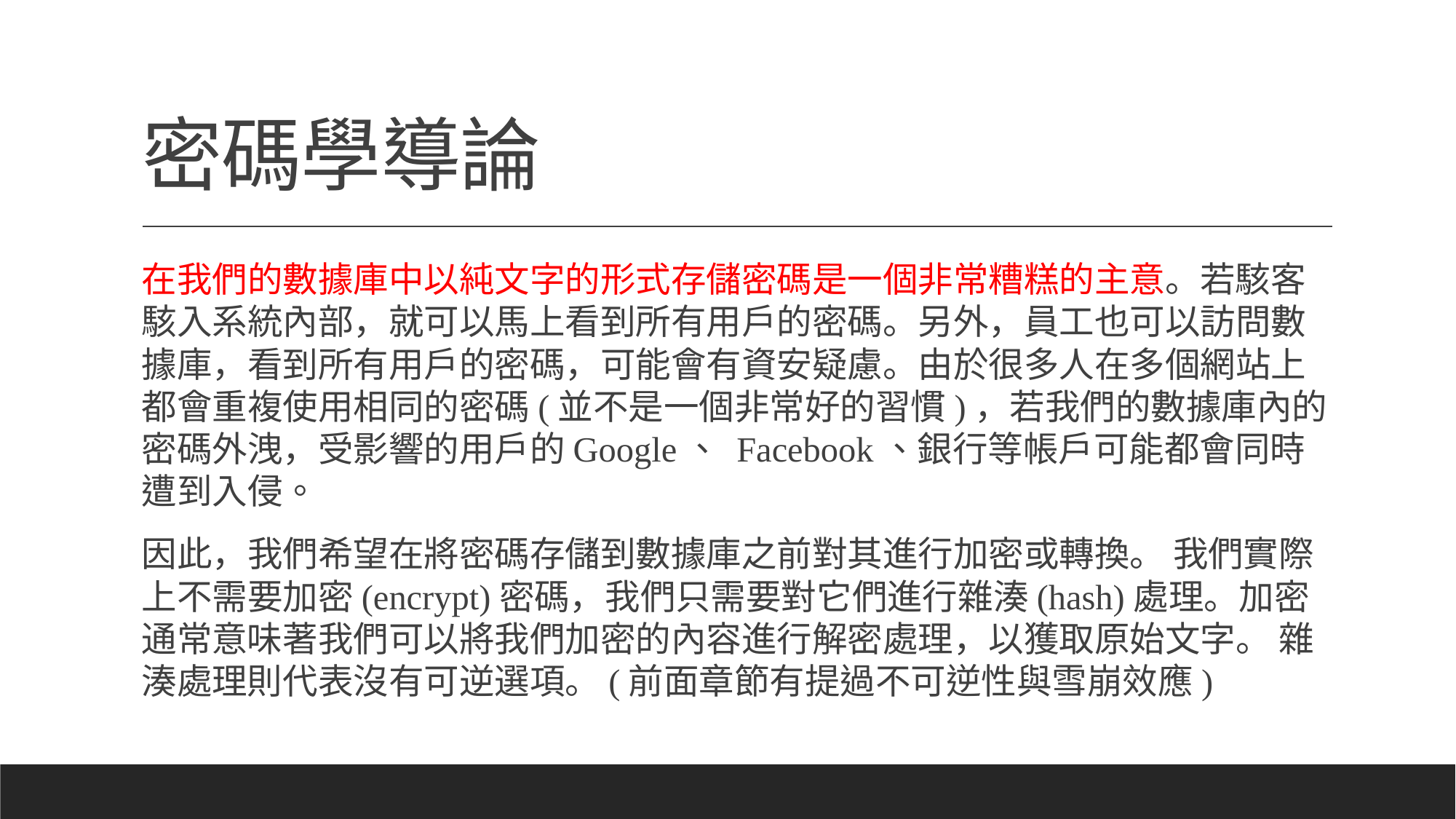

# 密碼學導論
在我們的數據庫中以純文字的形式存儲密碼是一個非常糟糕的主意。若駭客駭入系統內部，就可以馬上看到所有用戶的密碼。另外，員工也可以訪問數據庫，看到所有用戶的密碼，可能會有資安疑慮。由於很多人在多個網站上都會重複使用相同的密碼(並不是一個非常好的習慣)，若我們的數據庫內的密碼外洩，受影響的用戶的Google、 Facebook、銀行等帳戶可能都會同時遭到入侵。
因此，我們希望在將密碼存儲到數據庫之前對其進行加密或轉換。 我們實際上不需要加密(encrypt)密碼，我們只需要對它們進行雜湊(hash)處理。加密通常意味著我們可以將我們加密的內容進行解密處理，以獲取原始文字。 雜湊處理則代表沒有可逆選項。(前面章節有提過不可逆性與雪崩效應)